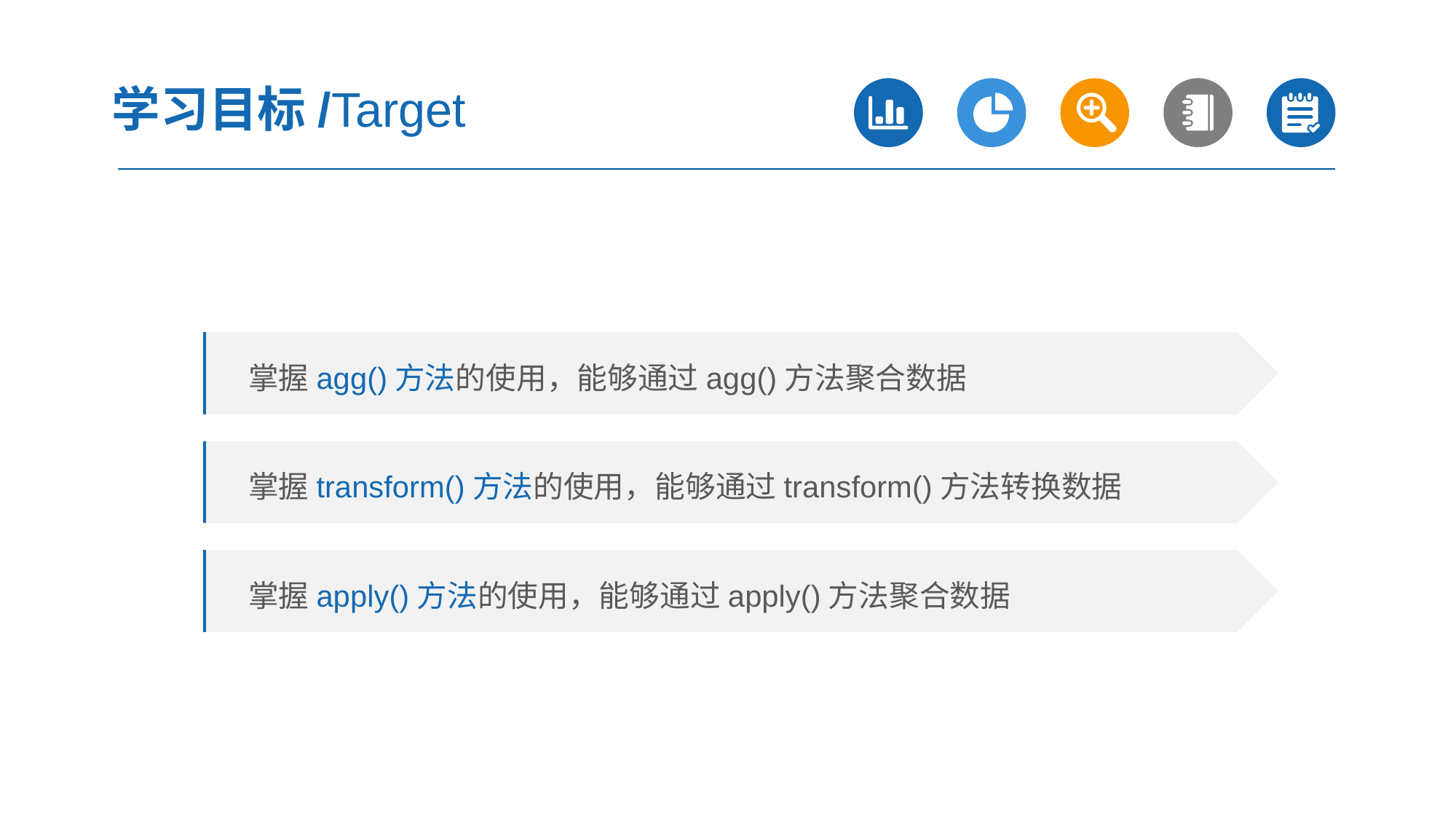

学习目标/Target
    掌握agg()方法的使用，能够通过agg()方法聚合数据

    掌握transform()方法的使用，能够通过transform()方法转换数据

    掌握apply()方法的使用，能够通过apply()方法聚合数据